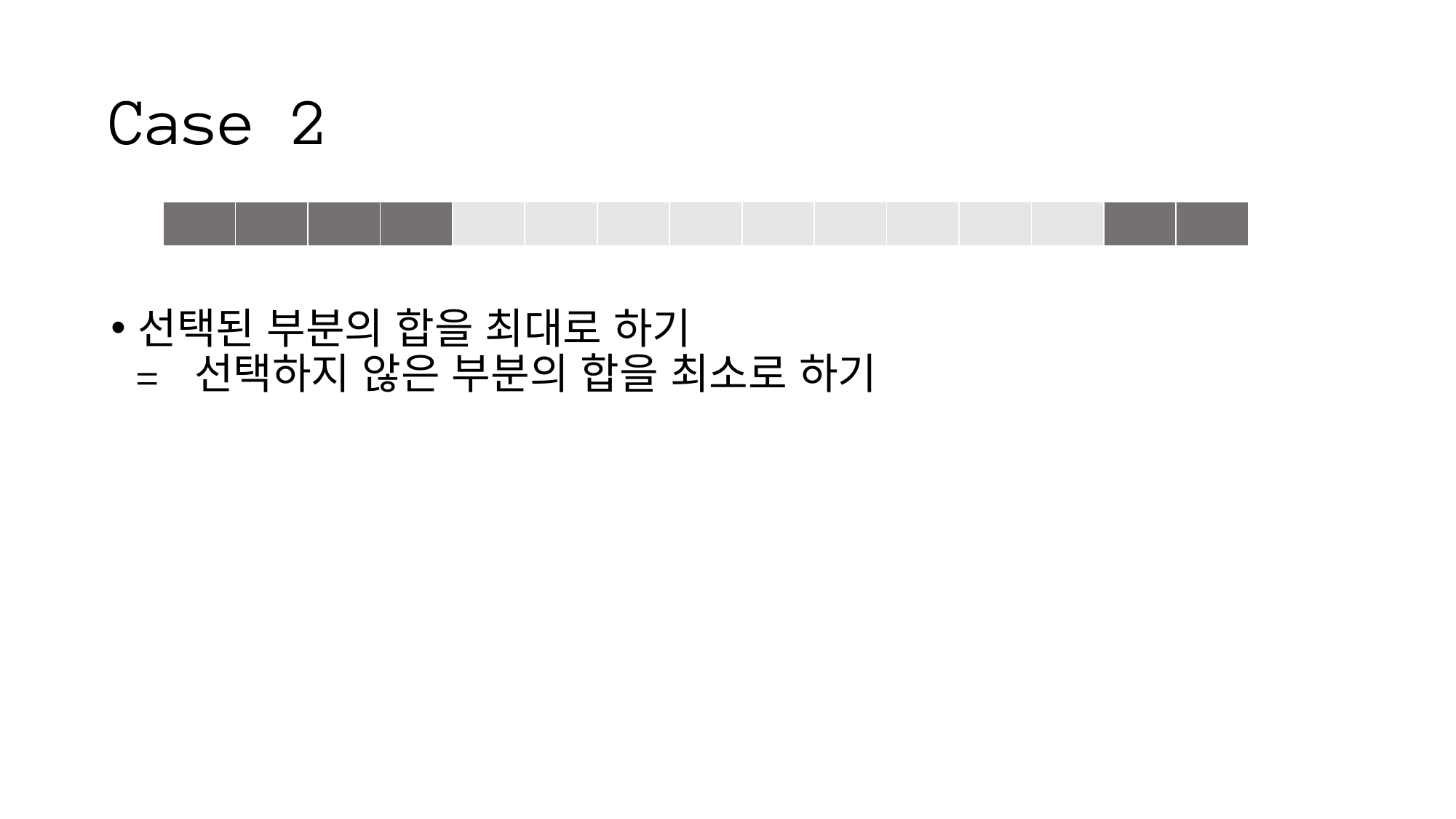

# Case 2
|  |  |  |  |  |  |  |  |  |  |  |  |  |  |  |
| --- | --- | --- | --- | --- | --- | --- | --- | --- | --- | --- | --- | --- | --- | --- |
선택된 부분의 합을 최대로 하기
= 선택하지 않은 부분의 합을 최소로 하기